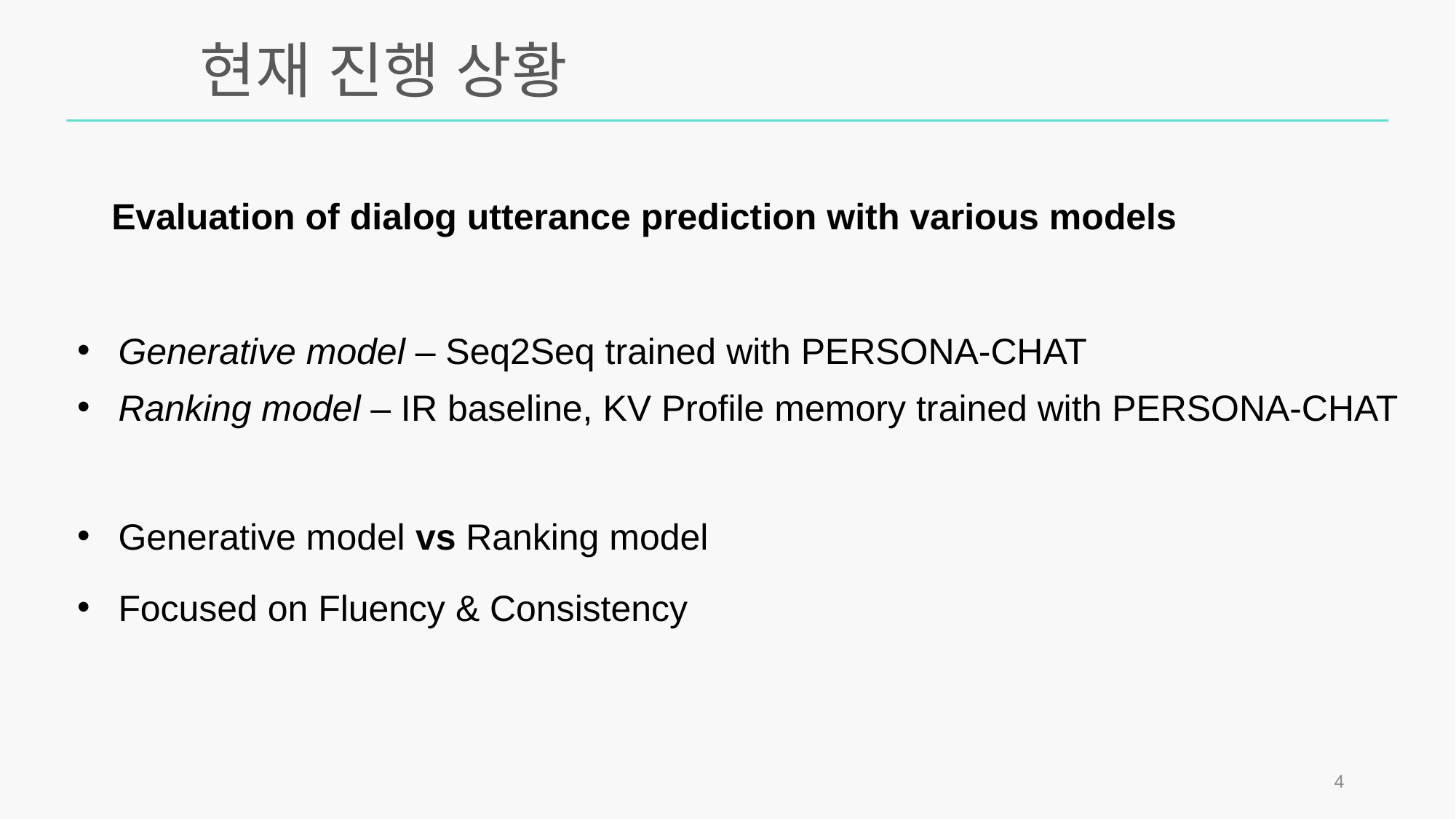

현재 진행 상황

Evaluation of dialog utterance prediction with various models
Generative model – Seq2Seq trained with PERSONA-CHAT
Ranking model – IR baseline, KV Profile memory trained with PERSONA-CHAT
Generative model vs Ranking model
Focused on Fluency & Consistency
4